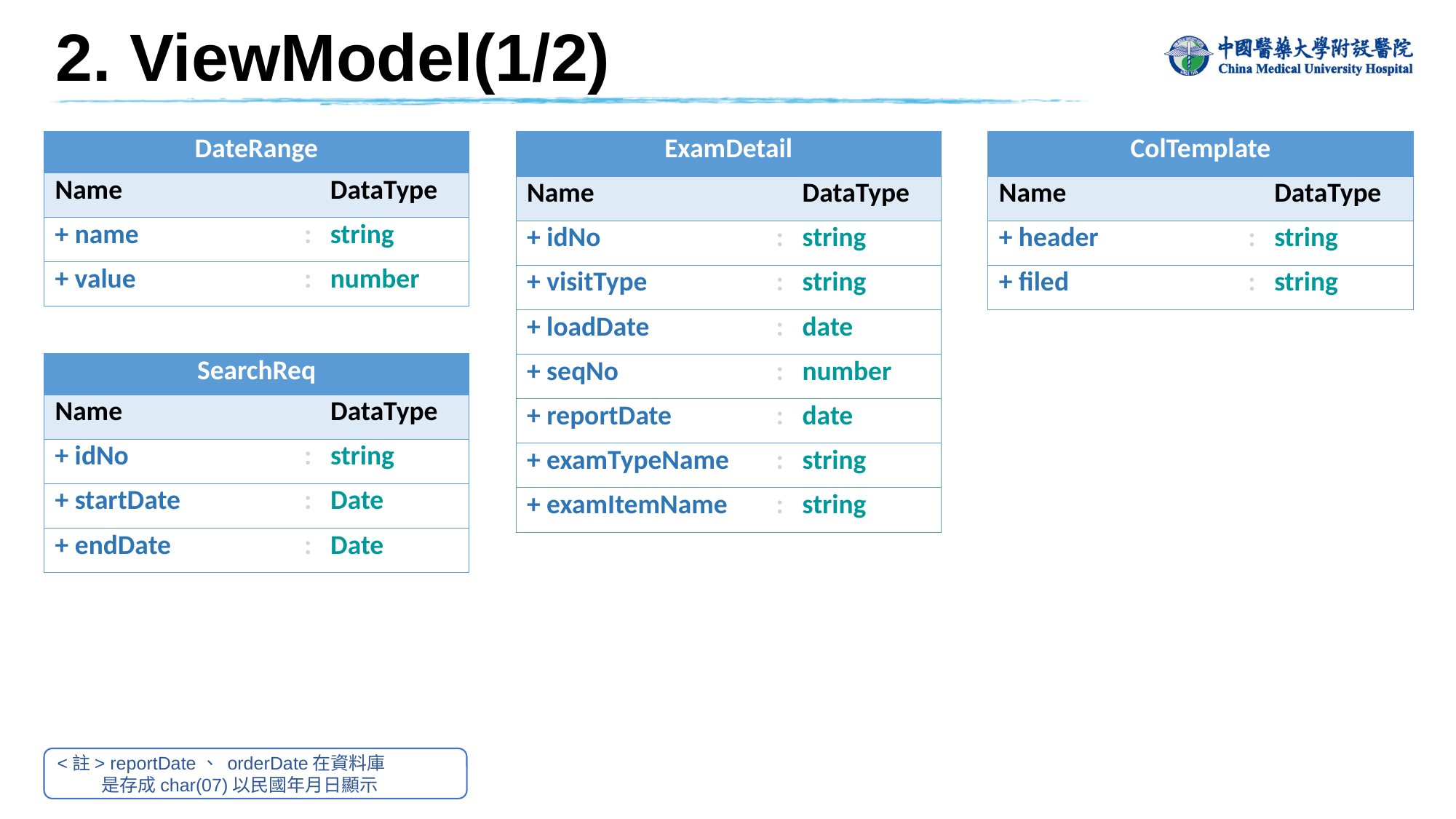

2. ViewModel(1/2)
| DateRange |  |  |
| --- | --- | --- |
| Name |  | DataType |
| + name | : | string |
| + value | : | number |
| ExamDetail |  |  |
| --- | --- | --- |
| Name |  | DataType |
| + idNo | : | string |
| + visitType | : | string |
| + loadDate | : | date |
| + seqNo | : | number |
| + reportDate | : | date |
| + examTypeName | : | string |
| + examItemName | : | string |
| ColTemplate |  |  |
| --- | --- | --- |
| Name |  | DataType |
| + header | : | string |
| + filed | : | string |
| SearchReq |  |  |
| --- | --- | --- |
| Name |  | DataType |
| + idNo | : | string |
| + startDate | : | Date |
| + endDate | : | Date |
<註> reportDate、 orderDate在資料庫
          是存成char(07)以民國年月日顯示